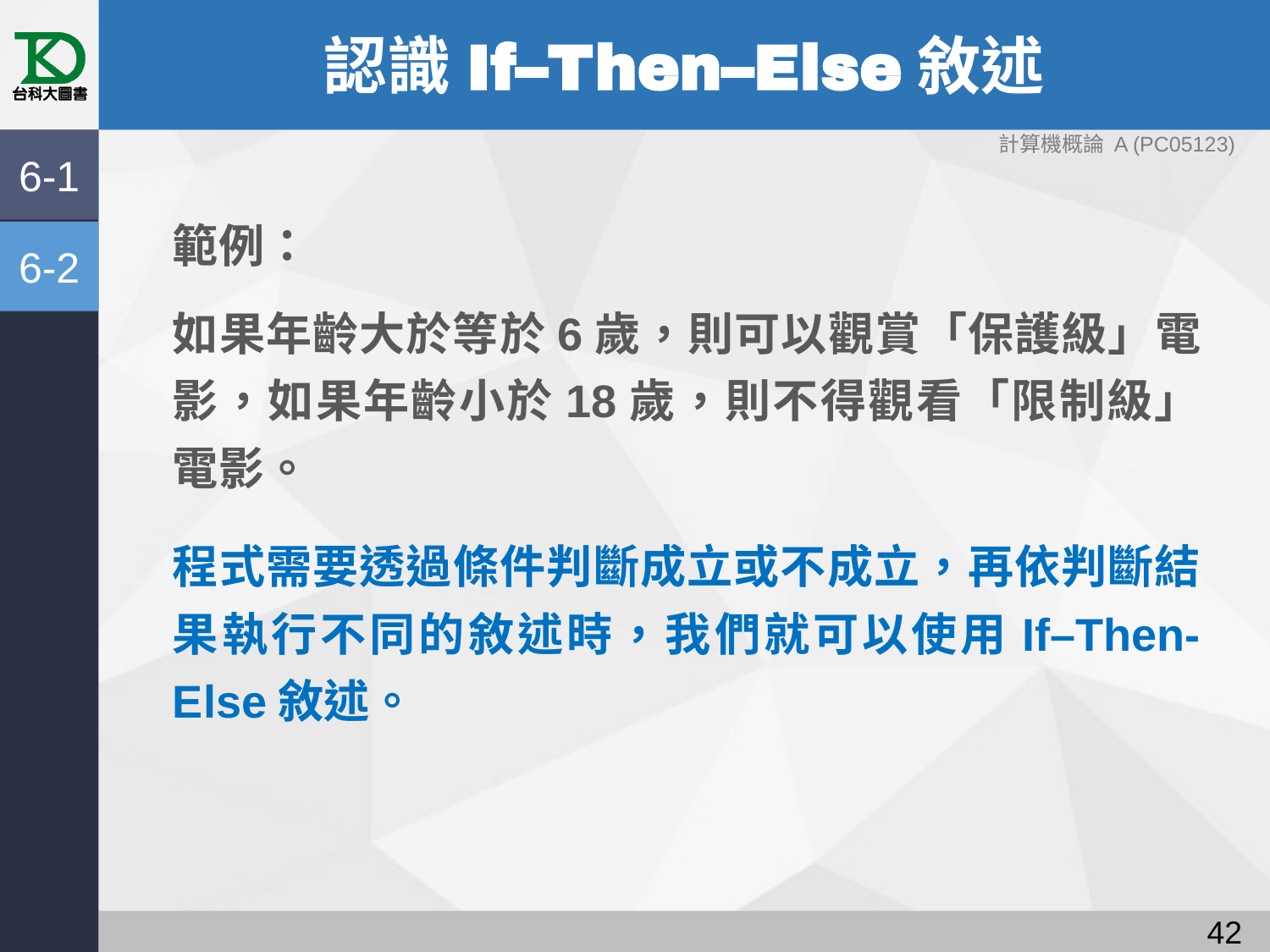

# 認識If–Then–Else敘述
計算機概論 A (PC05123)
6-1
範例：
如果年齡大於等於6歲，則可以觀賞「保護級」電影，如果年齡小於18歲，則不得觀看「限制級」電影。
程式需要透過條件判斷成立或不成立，再依判斷結果執行不同的敘述時，我們就可以使用If–Then-Else敘述。

6-2
42